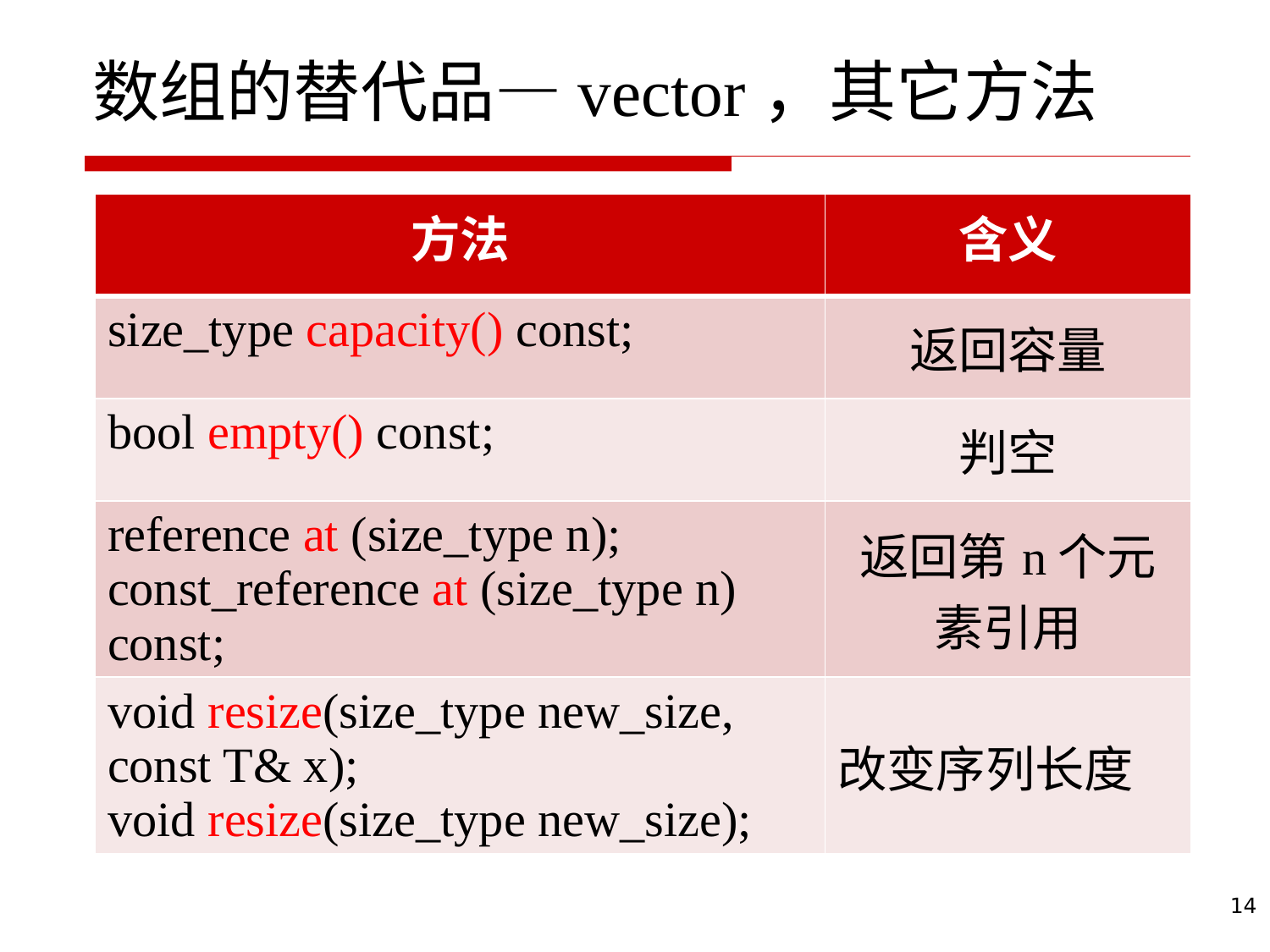

# 数组的替代品—vector，其它方法
| 方法 | 含义 |
| --- | --- |
| size\_type capacity() const; | 返回容量 |
| bool empty() const; | 判空 |
| reference at (size\_type n); const\_reference at (size\_type n) const; | 返回第n个元素引用 |
| void resize(size\_type new\_size, const T& x); void resize(size\_type new\_size); | 改变序列长度 |
14